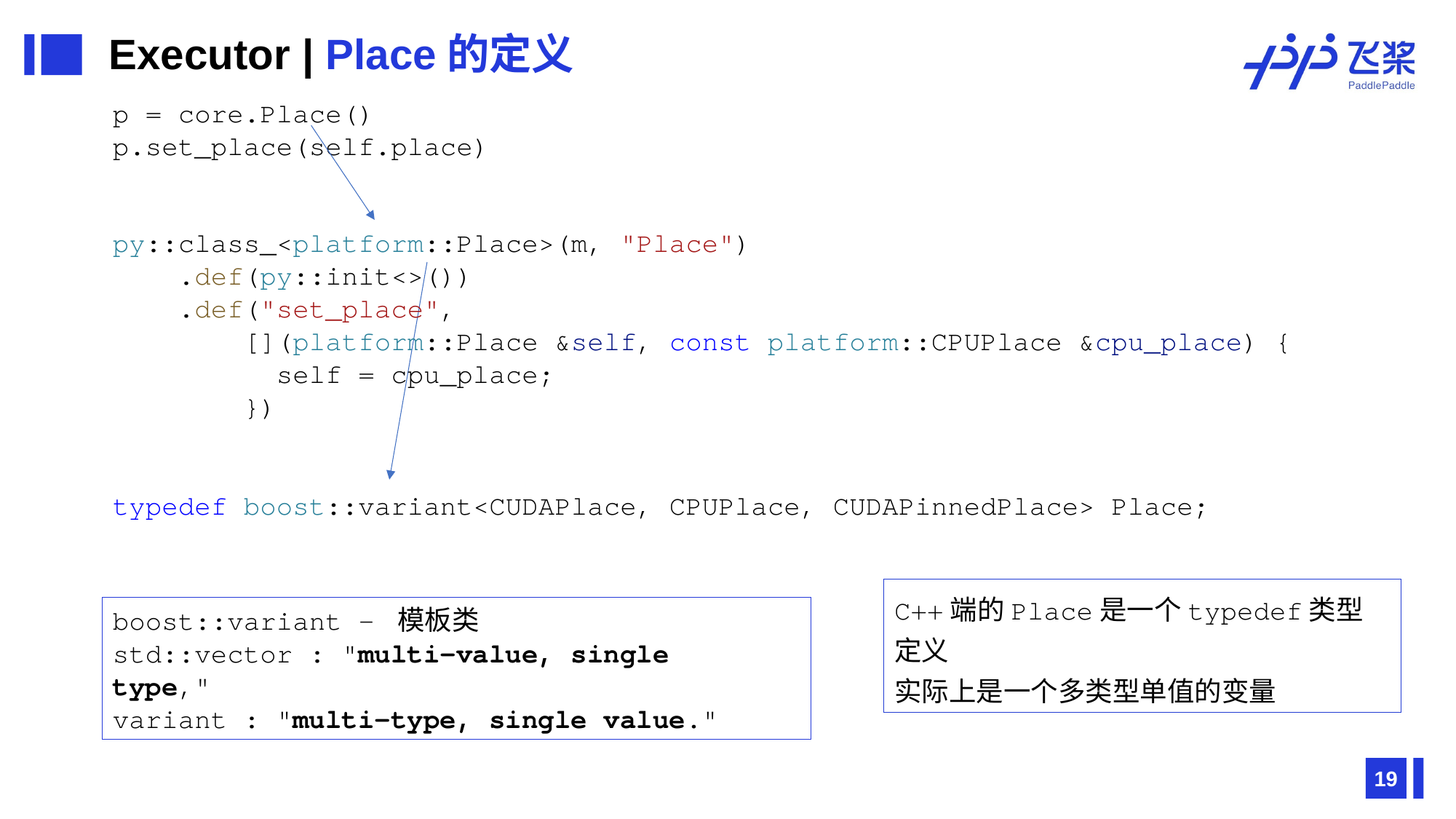

Executor | Place的定义
p = core.Place()
p.set_place(self.place)
py::class_<platform::Place>(m, "Place")
    .def(py::init<>())
    .def("set_place",
        [](platform::Place &self, const platform::CPUPlace &cpu_place) {
          self = cpu_place;
        })
typedef boost::variant<CUDAPlace, CPUPlace, CUDAPinnedPlace> Place;
C++端的Place是一个typedef类型定义
实际上是一个多类型单值的变量
boost::variant – 模板类
std::vector : "multi-value, single type,"
variant : "multi-type, single value."
19